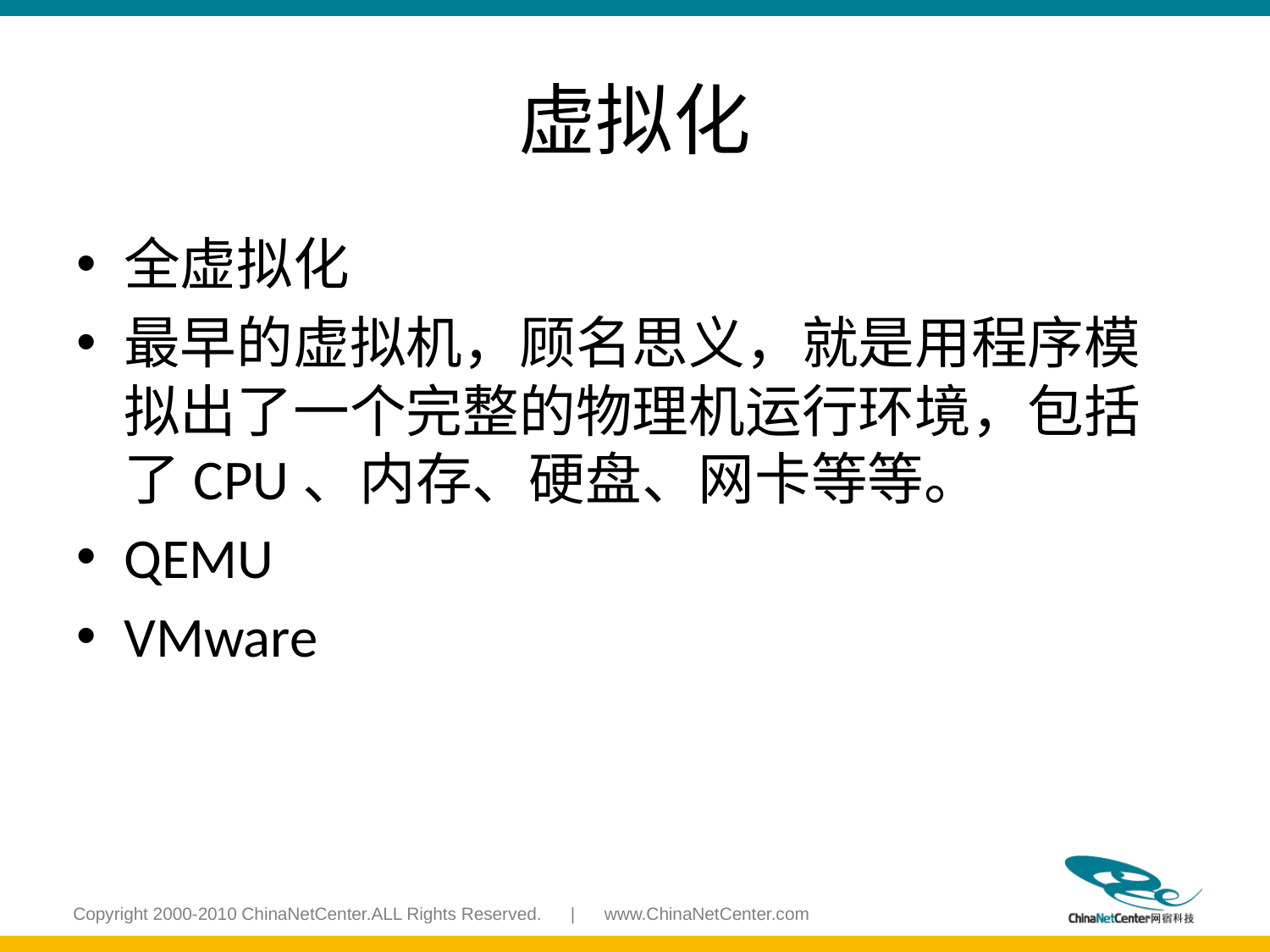

# 虚拟化
全虚拟化
最早的虚拟机，顾名思义，就是用程序模拟出了一个完整的物理机运行环境，包括了CPU、内存、硬盘、网卡等等。
QEMU
VMware